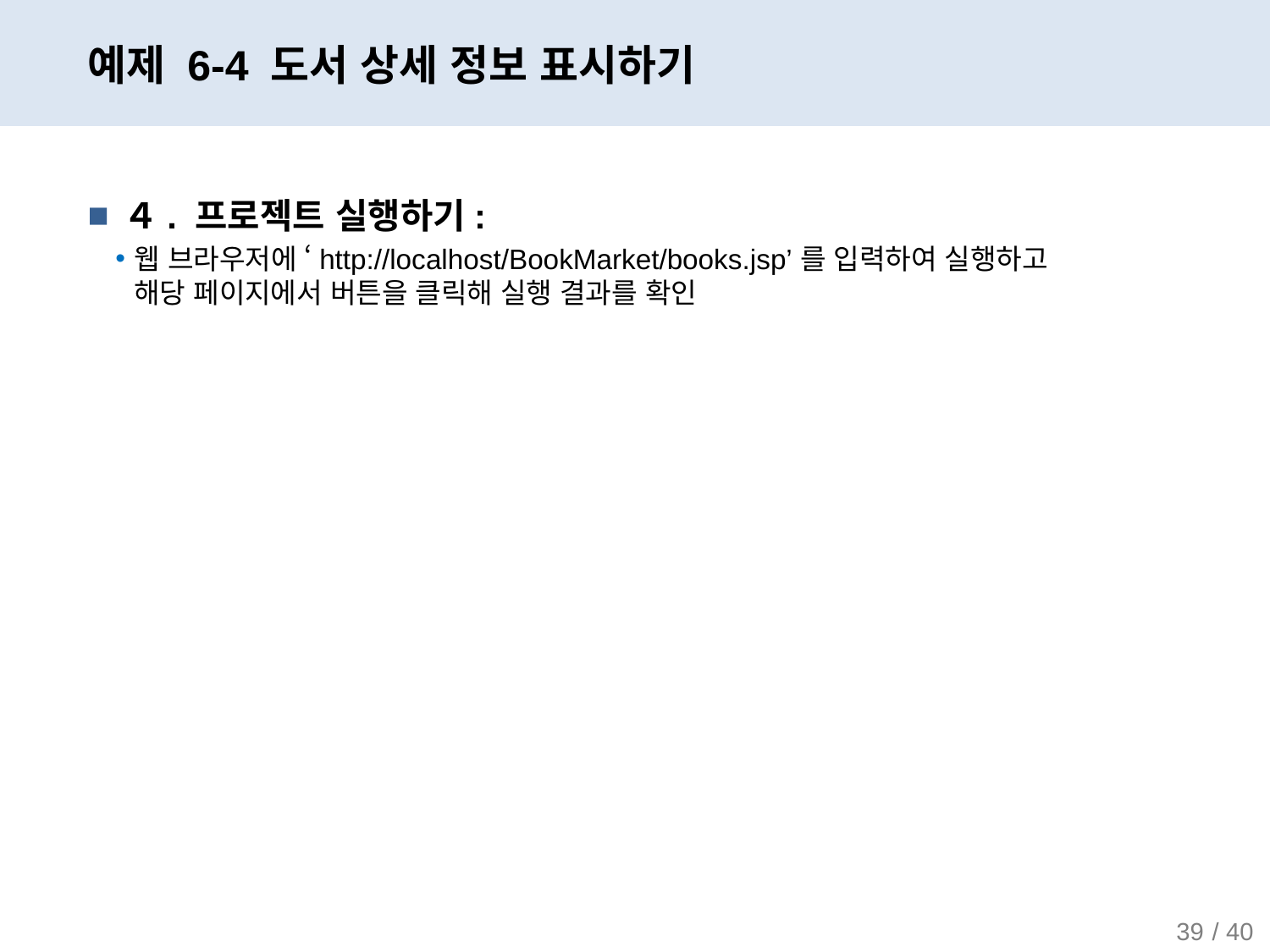

# 예제 6-4 도서 상세 정보 표시하기
４. 프로젝트 실행하기:
웹 브라우저에 ‘http://localhost/BookMarket/books.jsp’를 입력하여 실행하고
해당 페이지에서 버튼을 클릭해 실행 결과를 확인